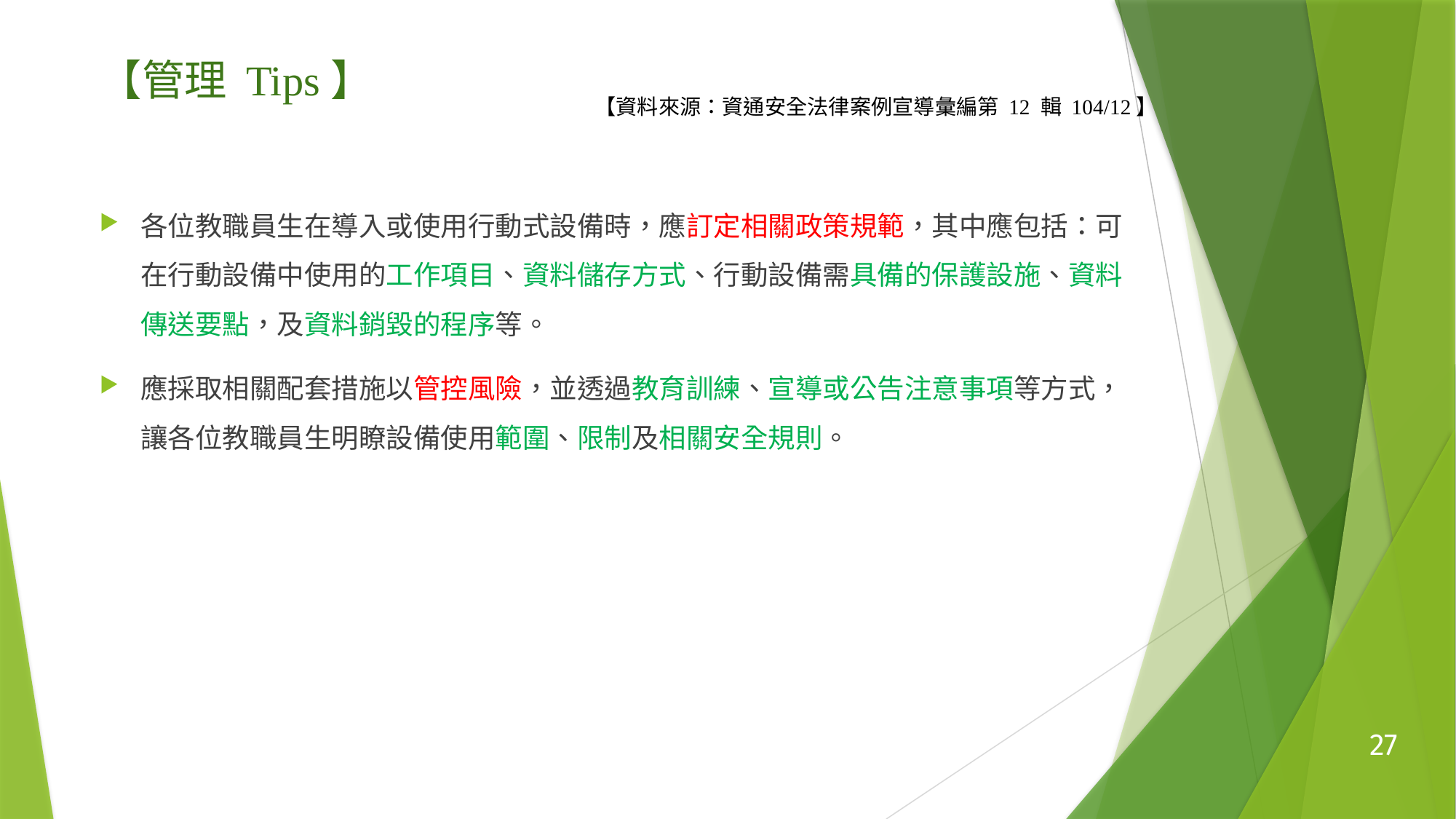

【管理 Tips】
【資料來源：資通安全法律案例宣導彙編第 12 輯 104/12】
各位教職員生在導入或使用行動式設備時，應訂定相關政策規範，其中應包括：可在行動設備中使用的工作項目、資料儲存方式、行動設備需具備的保護設施、資料傳送要點，及資料銷毀的程序等。
應採取相關配套措施以管控風險，並透過教育訓練、宣導或公告注意事項等方式，讓各位教職員生明瞭設備使用範圍、限制及相關安全規則。
27